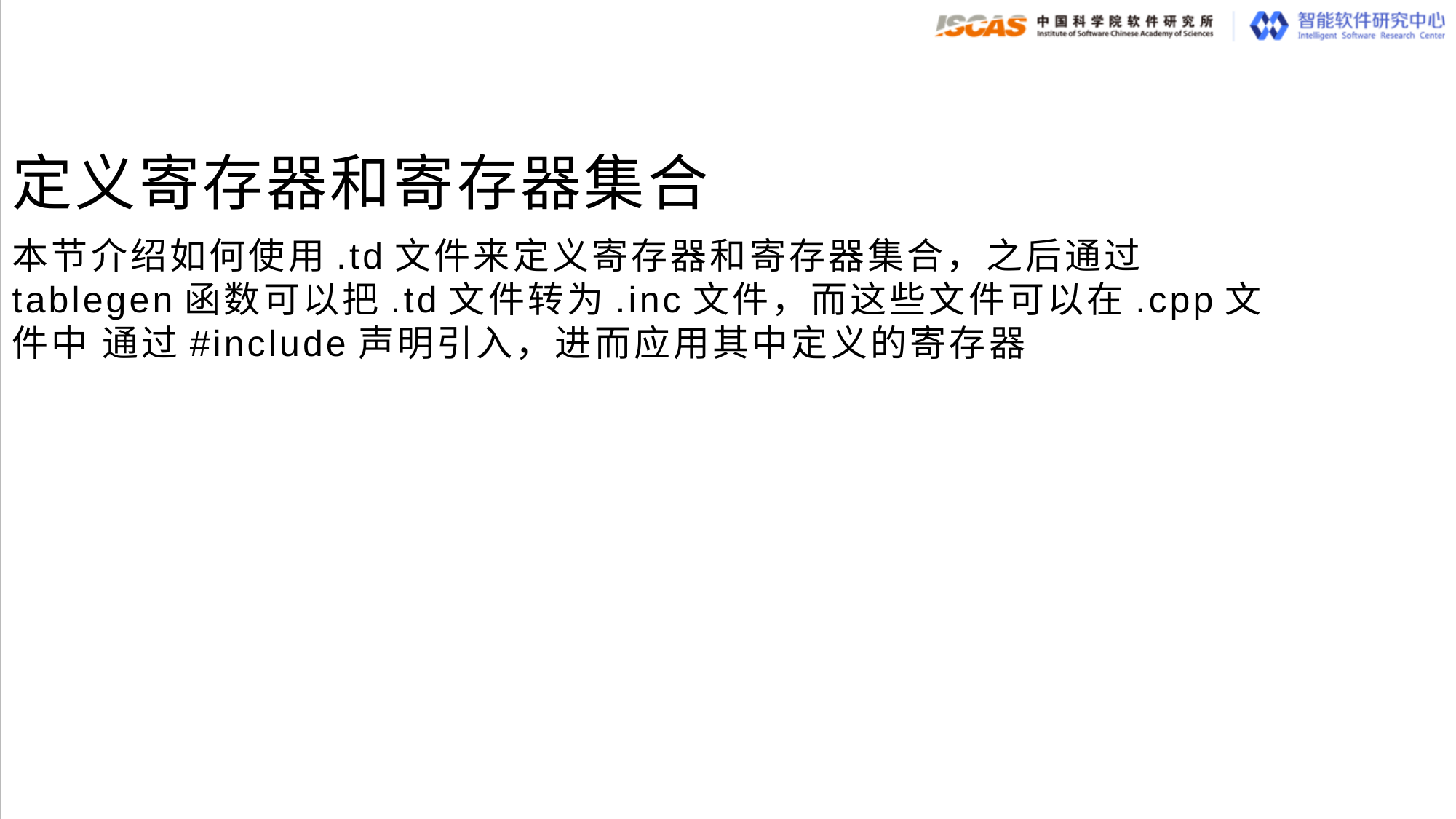

定义寄存器和寄存器集合
本节介绍如何使用.td文件来定义寄存器和寄存器集合，之后通过 tablegen函数可以把.td文件转为.inc文件，而这些文件可以在.cpp文件中 通过#include声明引入，进而应用其中定义的寄存器